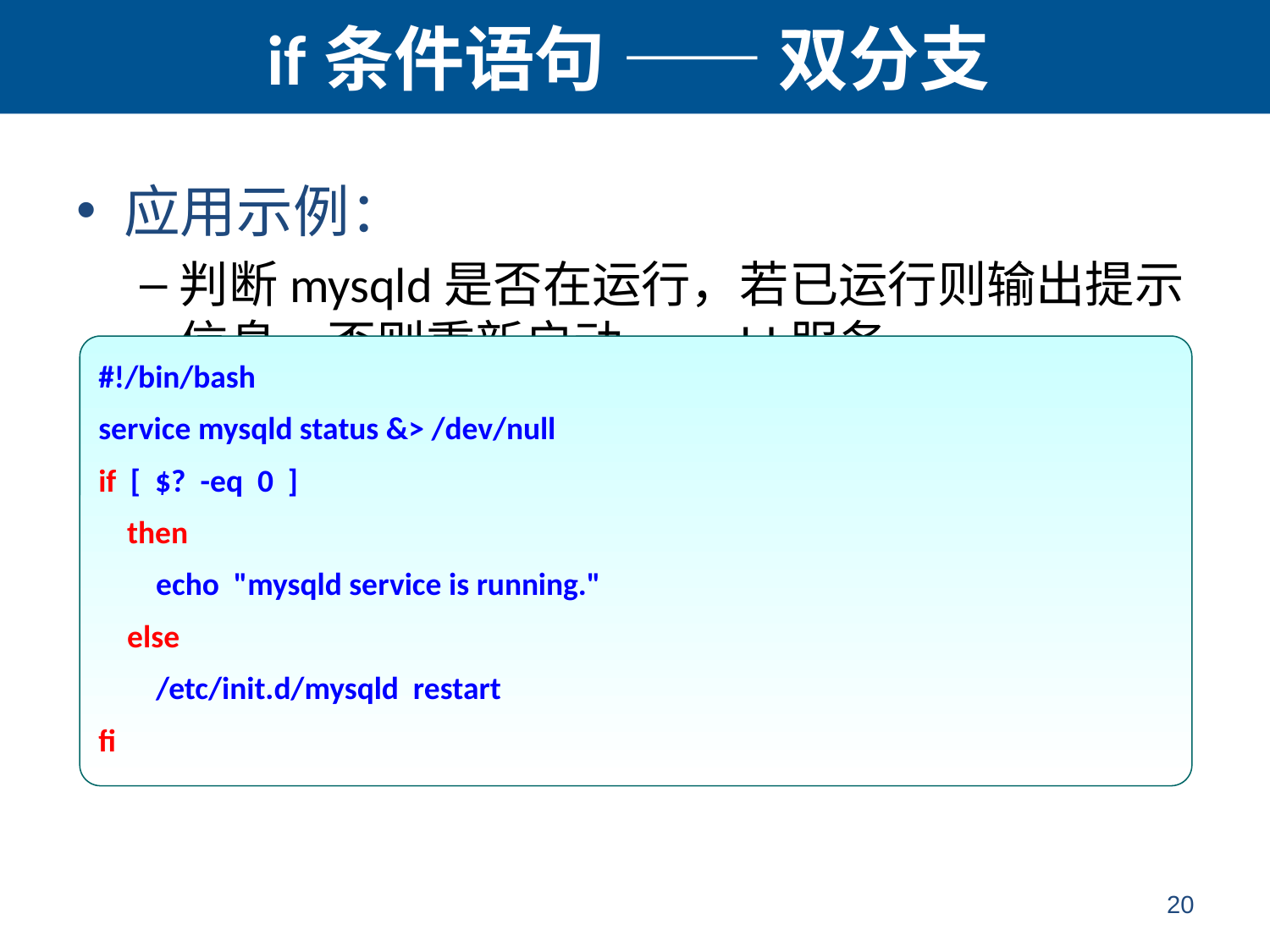

# if条件语句 —— 双分支
应用示例：
判断mysqld是否在运行，若已运行则输出提示信息，否则重新启动mysqld服务
#!/bin/bash
service mysqld status &> /dev/null
if  [  $?  -eq  0  ]
    then
        echo  "mysqld service is running."
    else
        /etc/init.d/mysqld  restart
fi
20